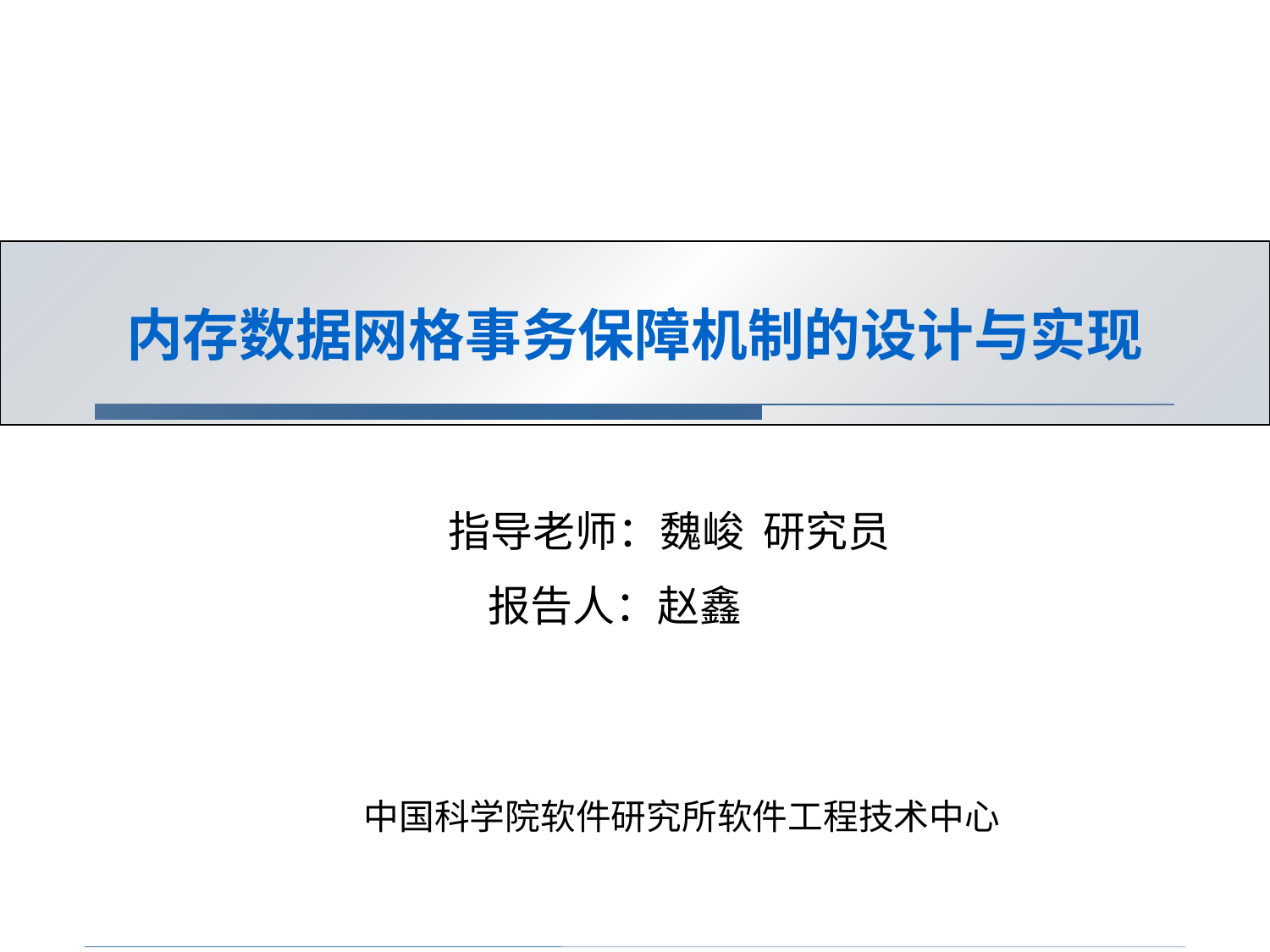

内存数据网格事务保障机制的设计与实现
指导老师：魏峻  研究员
报告人：赵鑫
 中国科学院软件研究所软件工程技术中心